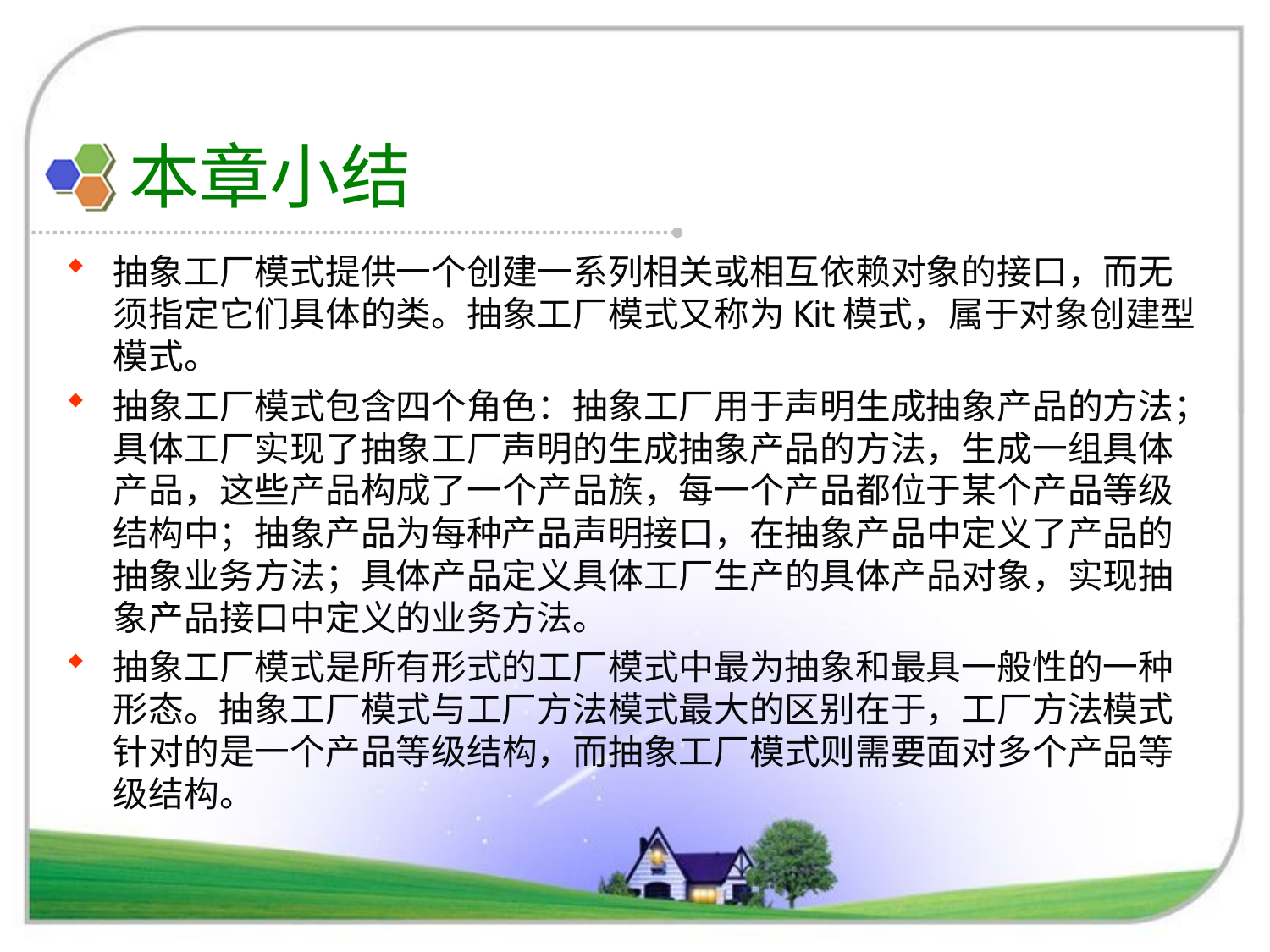

# 本章小结
抽象工厂模式提供一个创建一系列相关或相互依赖对象的接口，而无须指定它们具体的类。抽象工厂模式又称为Kit模式，属于对象创建型模式。
抽象工厂模式包含四个角色：抽象工厂用于声明生成抽象产品的方法；具体工厂实现了抽象工厂声明的生成抽象产品的方法，生成一组具体产品，这些产品构成了一个产品族，每一个产品都位于某个产品等级结构中；抽象产品为每种产品声明接口，在抽象产品中定义了产品的抽象业务方法；具体产品定义具体工厂生产的具体产品对象，实现抽象产品接口中定义的业务方法。
抽象工厂模式是所有形式的工厂模式中最为抽象和最具一般性的一种形态。抽象工厂模式与工厂方法模式最大的区别在于，工厂方法模式针对的是一个产品等级结构，而抽象工厂模式则需要面对多个产品等级结构。